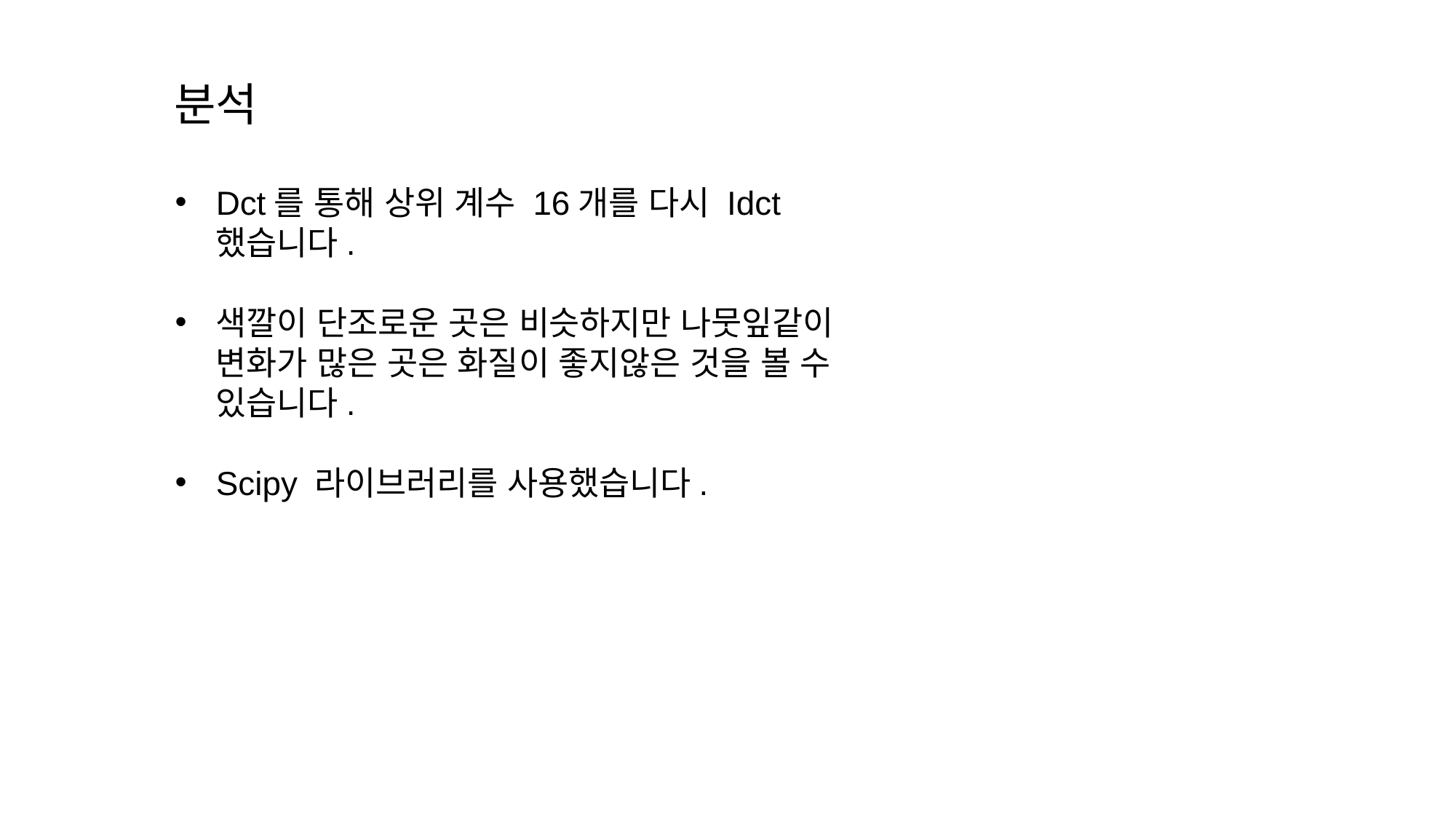

분석
Dct를 통해 상위 계수 16개를 다시 Idct 했습니다.

색깔이 단조로운 곳은 비슷하지만 나뭇잎같이 변화가 많은 곳은 화질이 좋지않은 것을 볼 수 있습니다.

Scipy 라이브러리를 사용했습니다.